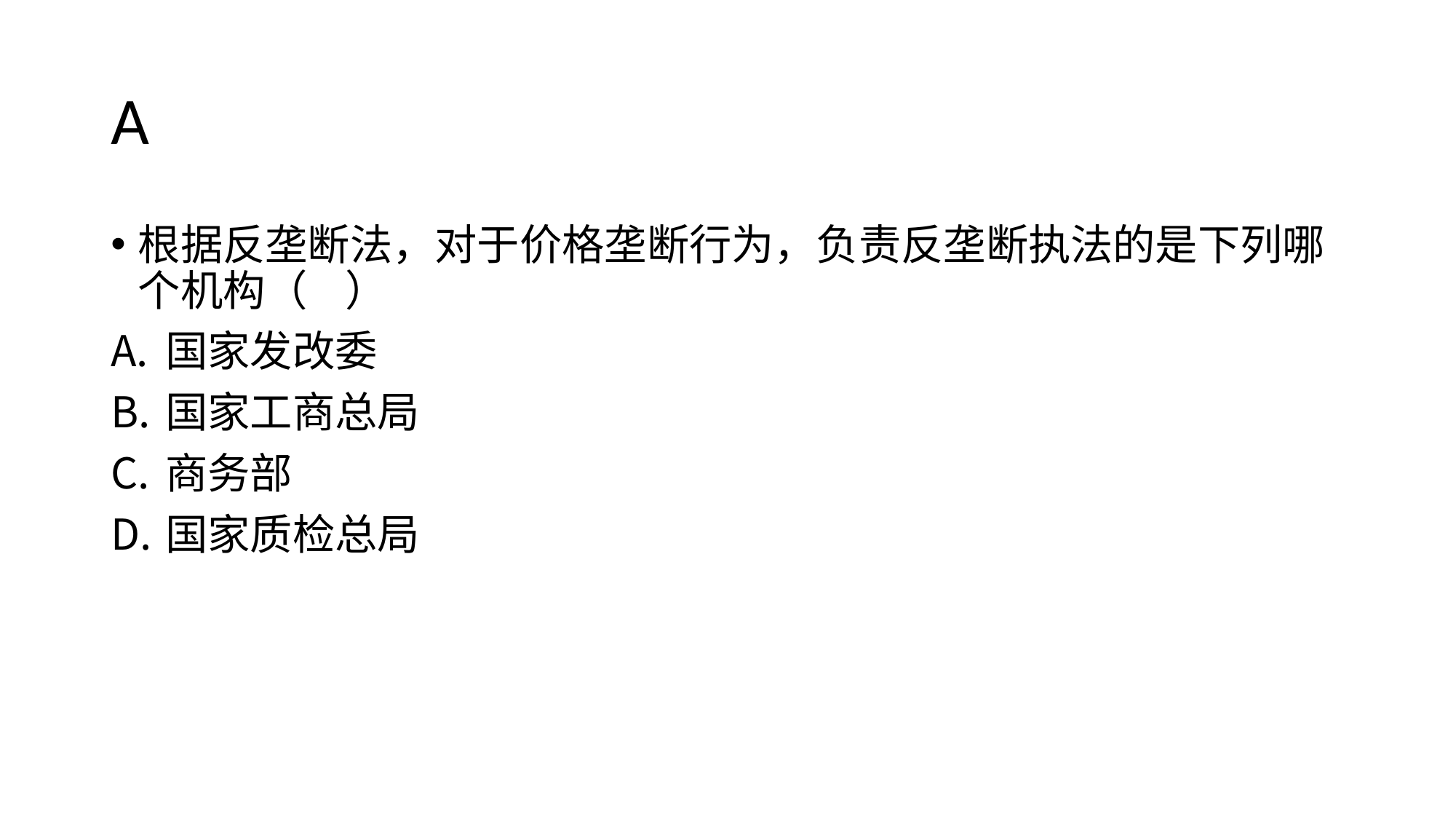

# A
根据反垄断法，对于价格垄断行为，负责反垄断执法的是下列哪个机构（    ）
国家发改委
国家工商总局
商务部
国家质检总局